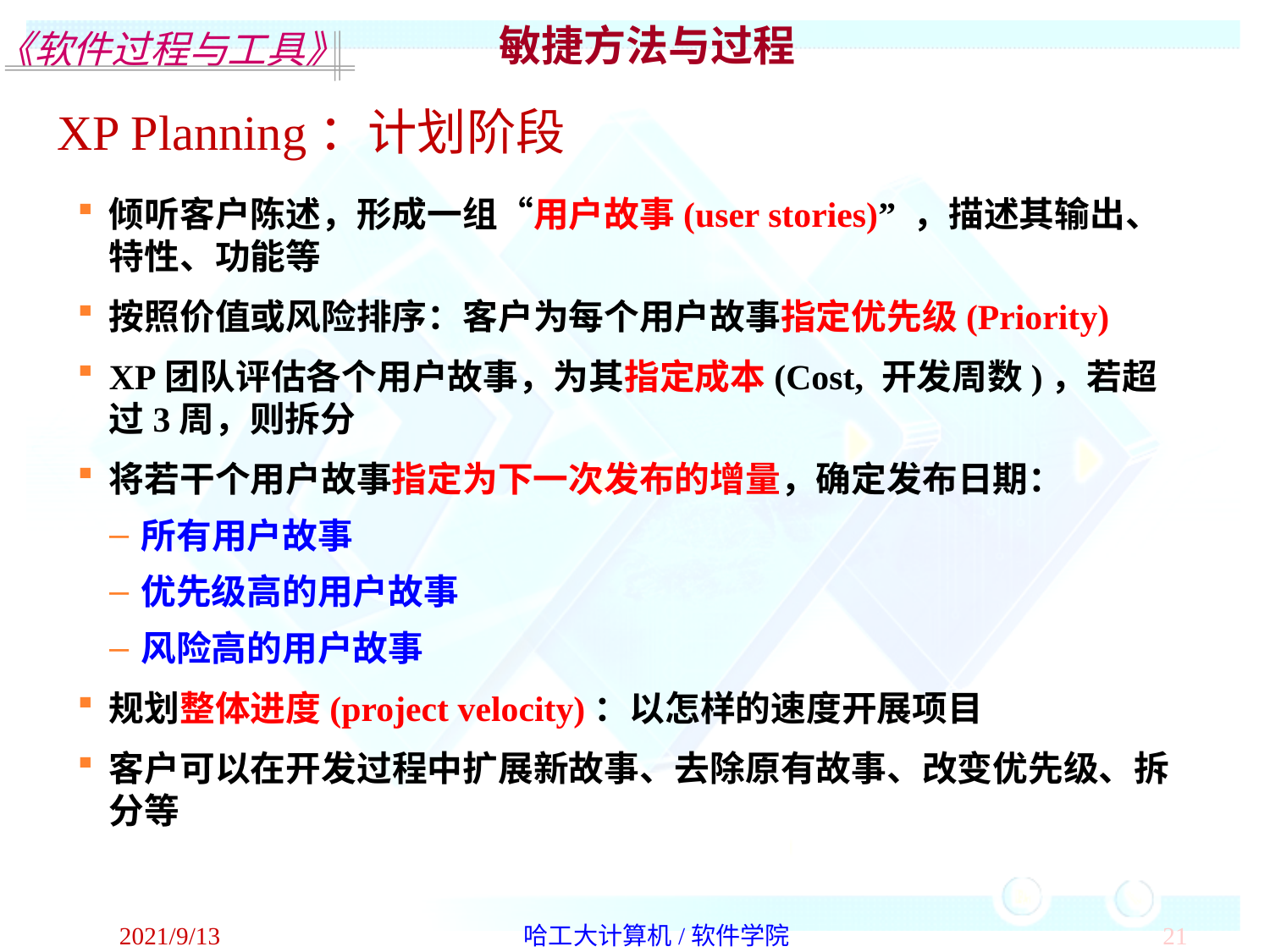

敏捷方法与过程
XP Planning：计划阶段
倾听客户陈述，形成一组“用户故事(user stories)” ，描述其输出、特性、功能等
按照价值或风险排序：客户为每个用户故事指定优先级(Priority)
XP团队评估各个用户故事，为其指定成本(Cost, 开发周数)，若超过3周，则拆分
将若干个用户故事指定为下一次发布的增量，确定发布日期：
所有用户故事
优先级高的用户故事
风险高的用户故事
规划整体进度(project velocity)：以怎样的速度开展项目
客户可以在开发过程中扩展新故事、去除原有故事、改变优先级、拆分等